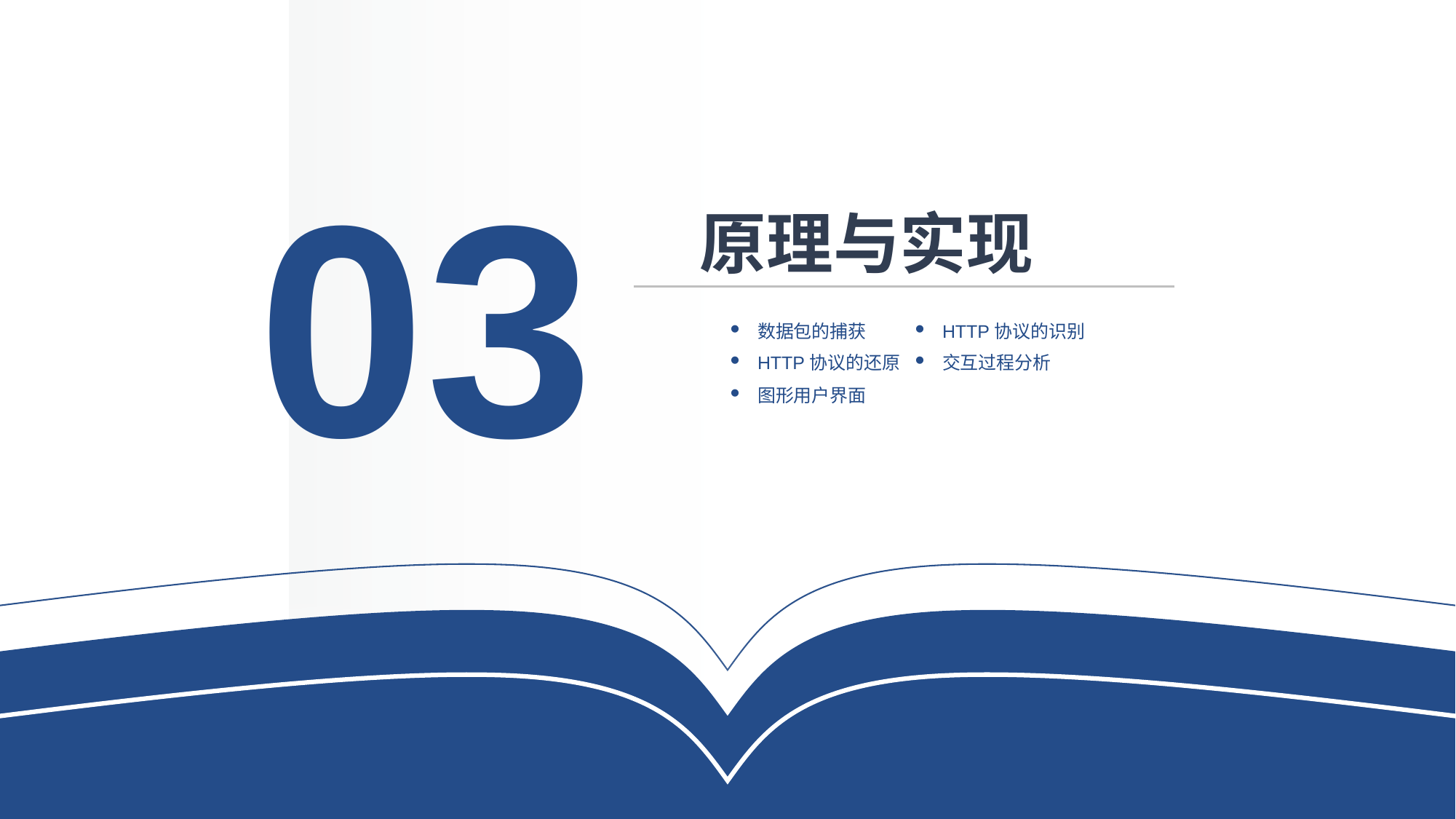

03
原理与实现
数据包的捕获
HTTP协议的识别
HTTP协议的还原

交互过程分析
图形用户界面